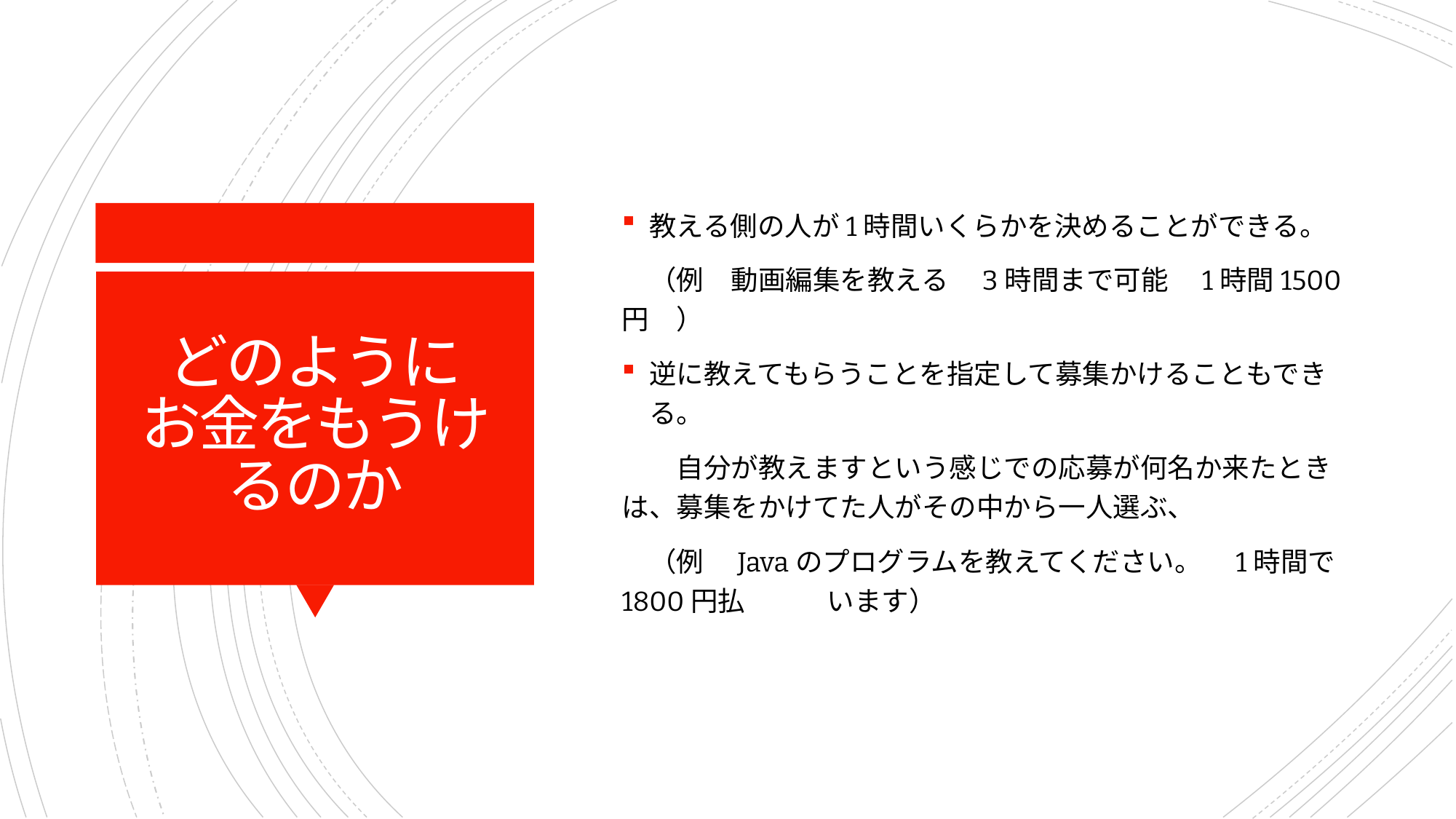

教える側の人が1時間いくらかを決めることができる。
　（例　動画編集を教える　3時間まで可能　1時間1500円　）
逆に教えてもらうことを指定して募集かけることもできる。
　　自分が教えますという感じでの応募が何名か来たときは、募集をかけてた人がその中から一人選ぶ、
　（例　Javaのプログラムを教えてください。　1時間で1800円払　　　います）
# どのように お金をもうけるのか